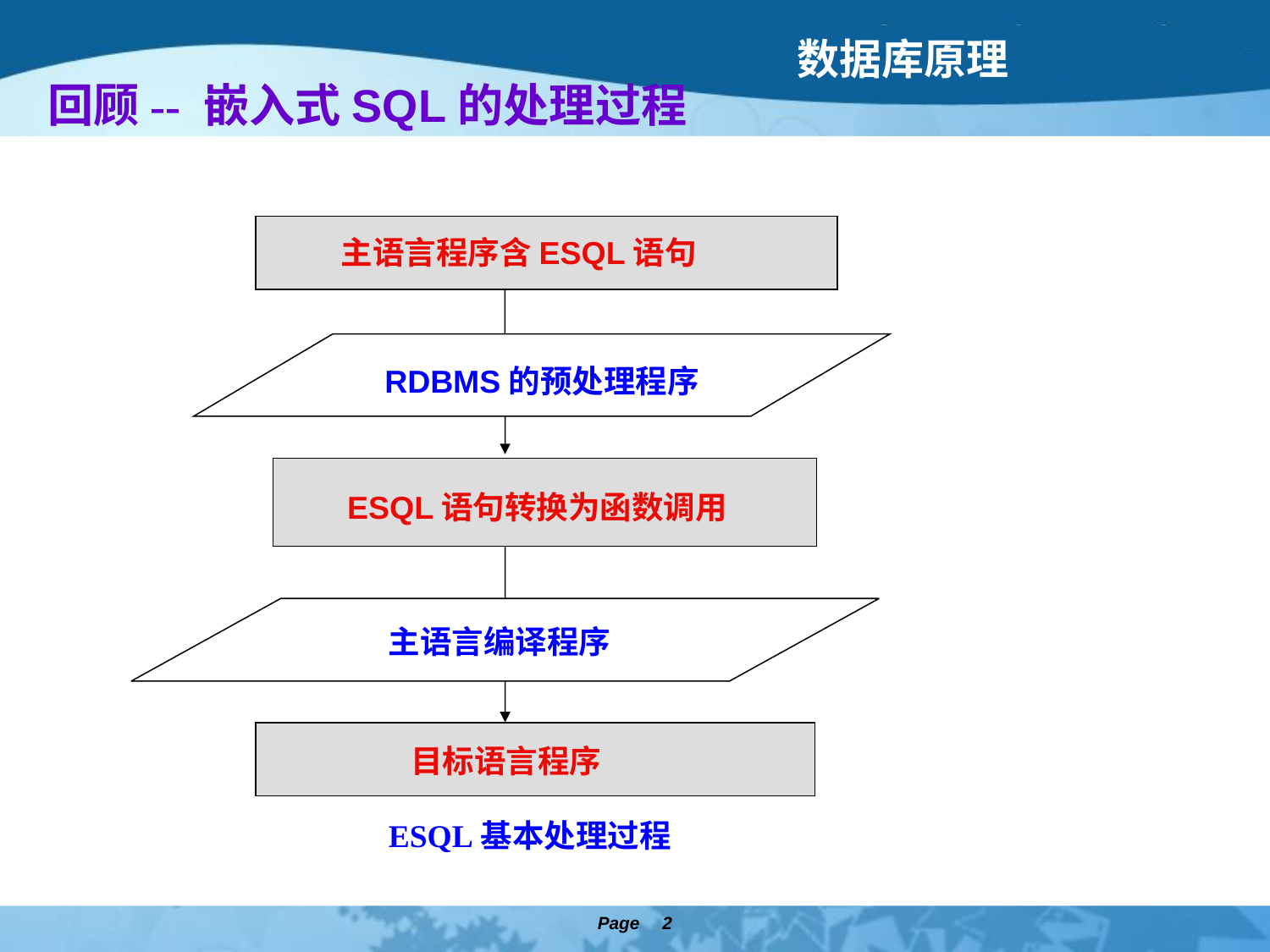

# 回顾-- 嵌入式SQL的处理过程

主语言程序含ESQL语句

RDBMS的预处理程序

ESQL语句转换为函数调用

主语言编译程序

目标语言程序
ESQL基本处理过程